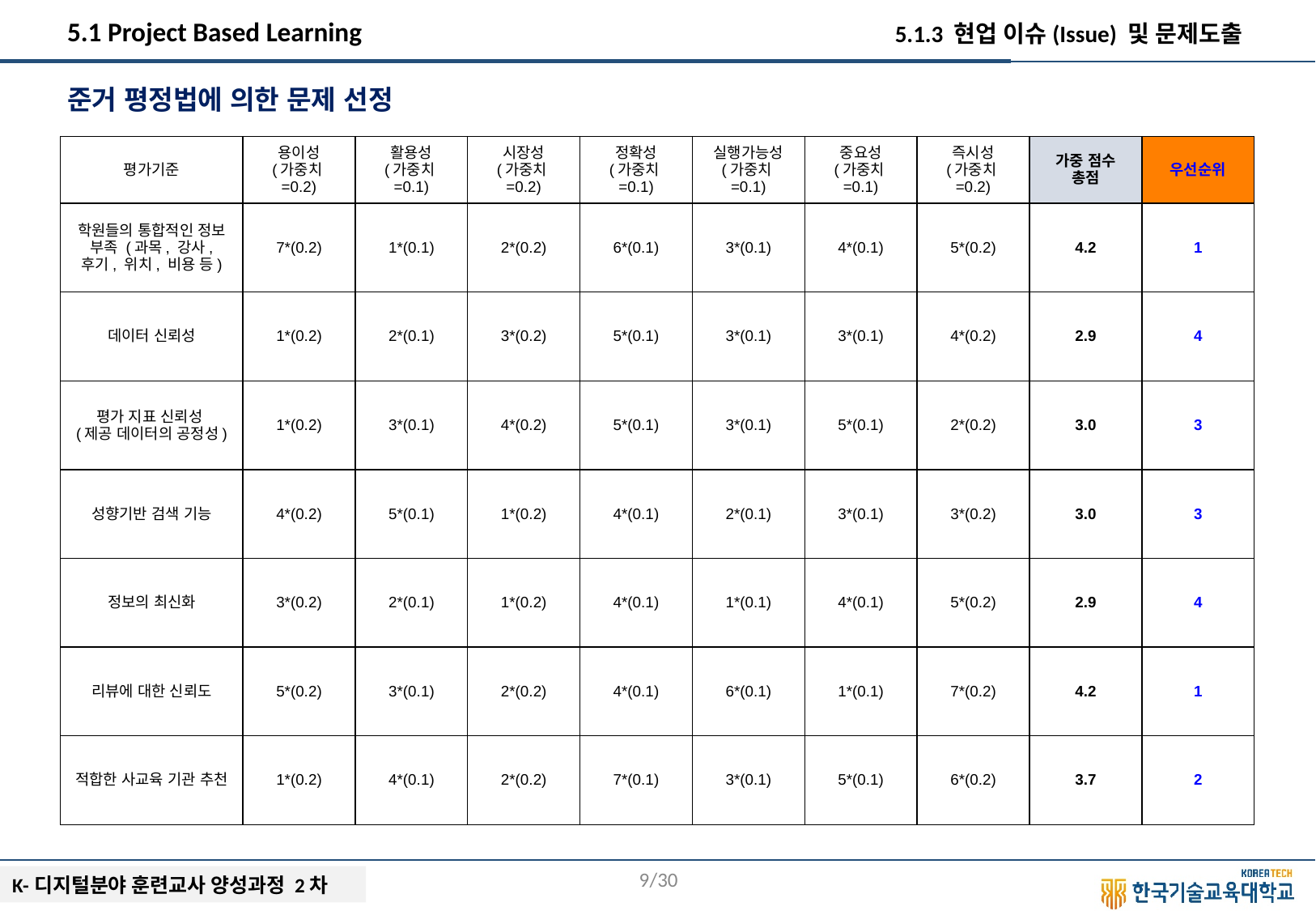

5.1 Project Based Learning
5.1.3 현업 이슈(Issue) 및 문제도출
준거 평정법에 의한 문제 선정
| 평가기준 | 용이성 (가중치=0.2) | 활용성 (가중치=0.1) | 시장성 (가중치=0.2) | 정확성 (가중치=0.1) | 실행가능성 (가중치=0.1) | 중요성 (가중치=0.1) | 즉시성 (가중치=0.2) | 가중 점수 총점 | 우선순위 |
| --- | --- | --- | --- | --- | --- | --- | --- | --- | --- |
| 학원들의 통합적인 정보 부족 (과목, 강사, 후기, 위치, 비용 등) | 7\*(0.2) | 1\*(0.1) | 2\*(0.2) | 6\*(0.1) | 3\*(0.1) | 4\*(0.1) | 5\*(0.2) | 4.2 | 1 |
| 데이터 신뢰성 | 1\*(0.2) | 2\*(0.1) | 3\*(0.2) | 5\*(0.1) | 3\*(0.1) | 3\*(0.1) | 4\*(0.2) | 2.9 | 4 |
| 평가 지표 신뢰성 (제공 데이터의 공정성) | 1\*(0.2) | 3\*(0.1) | 4\*(0.2) | 5\*(0.1) | 3\*(0.1) | 5\*(0.1) | 2\*(0.2) | 3.0 | 3 |
| 성향기반 검색 기능 | 4\*(0.2) | 5\*(0.1) | 1\*(0.2) | 4\*(0.1) | 2\*(0.1) | 3\*(0.1) | 3\*(0.2) | 3.0 | 3 |
| 정보의 최신화 | 3\*(0.2) | 2\*(0.1) | 1\*(0.2) | 4\*(0.1) | 1\*(0.1) | 4\*(0.1) | 5\*(0.2) | 2.9 | 4 |
| 리뷰에 대한 신뢰도 | 5\*(0.2) | 3\*(0.1) | 2\*(0.2) | 4\*(0.1) | 6\*(0.1) | 1\*(0.1) | 7\*(0.2) | 4.2 | 1 |
| 적합한 사교육 기관 추천 | 1\*(0.2) | 4\*(0.1) | 2\*(0.2) | 7\*(0.1) | 3\*(0.1) | 5\*(0.1) | 6\*(0.2) | 3.7 | 2 |
9/30